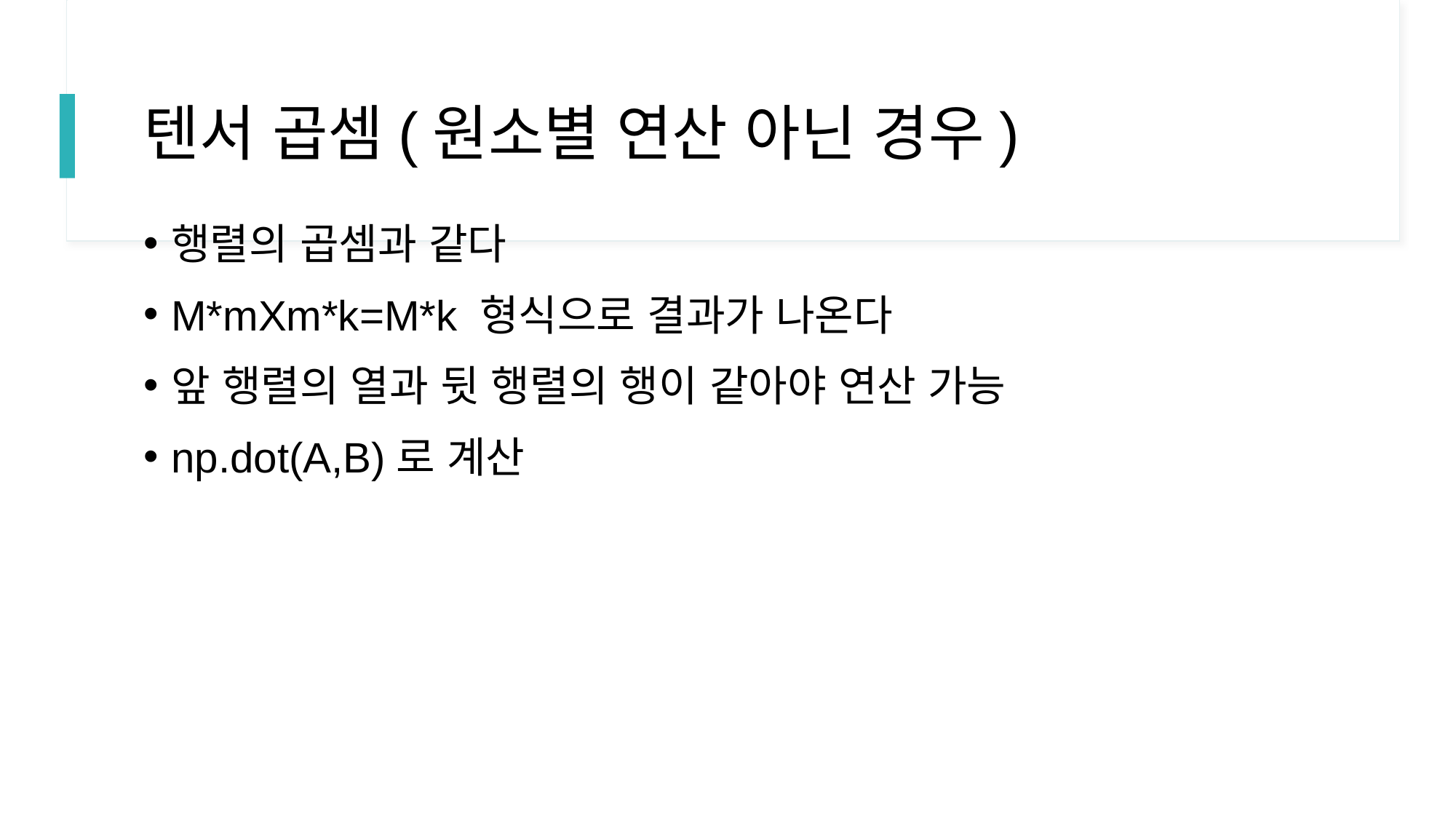

# 텐서 곱셈(원소별 연산 아닌 경우)
행렬의 곱셈과 같다
M*mXm*k=M*k 형식으로 결과가 나온다
앞 행렬의 열과 뒷 행렬의 행이 같아야 연산 가능
np.dot(A,B)로 계산